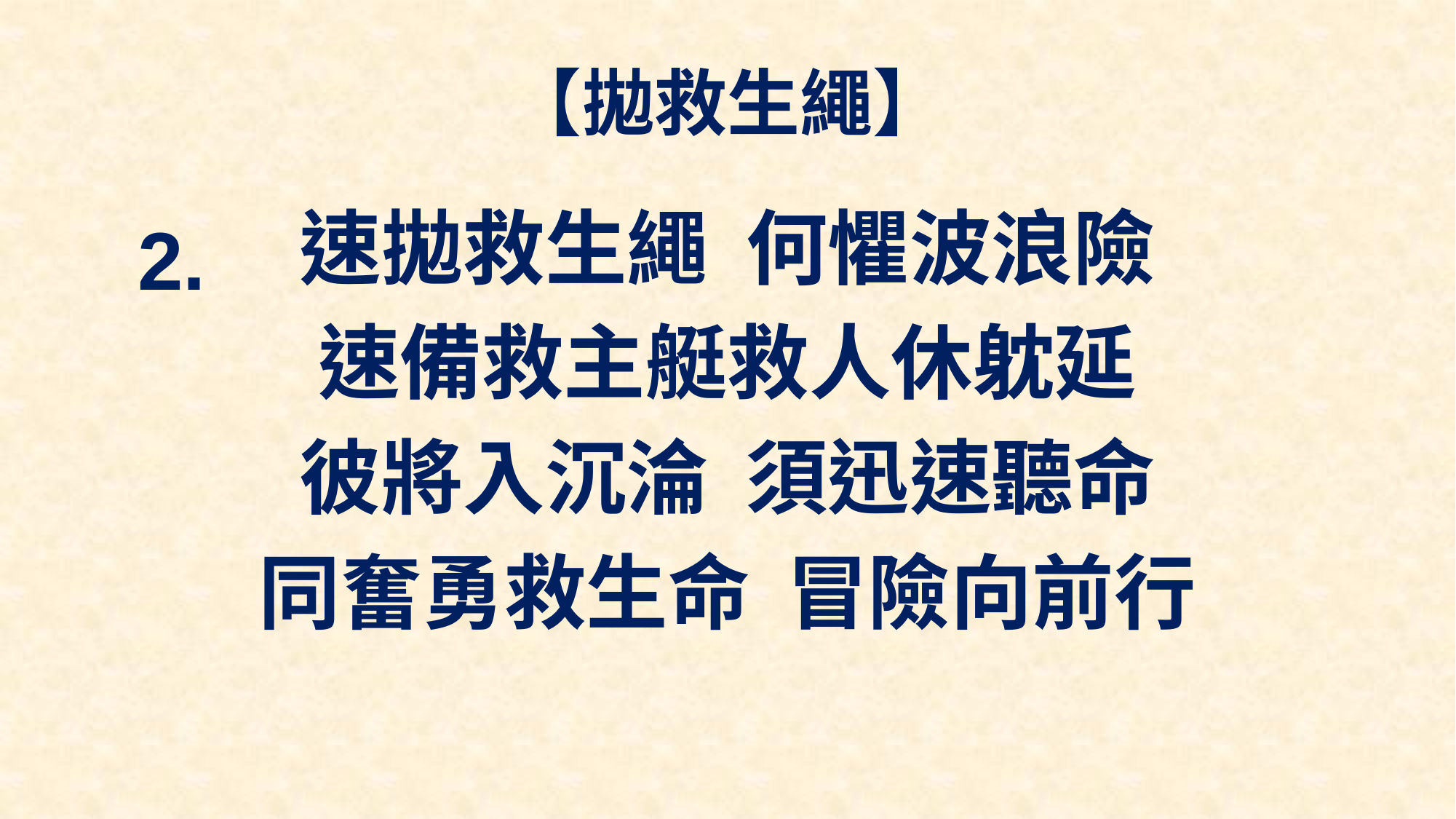

# 【拋救生繩】
速拋救生繩  何懼波浪險
速備救主艇救人休躭延
彼將入沉淪  須迅速聽命
同奮勇救生命  冒險向前行
2.